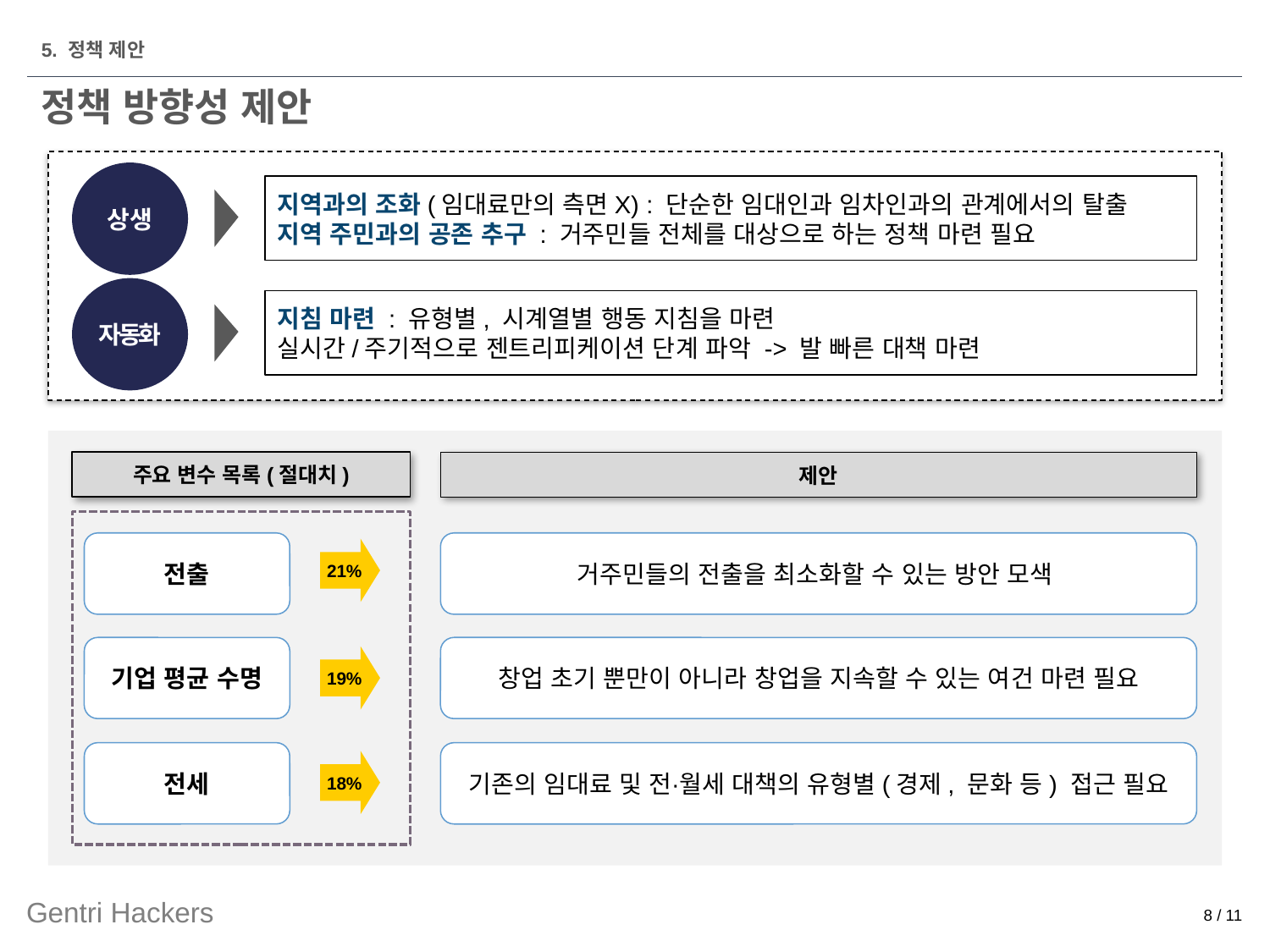

5. 정책 제안
# 정책 방향성 제안

상생
지역과의 조화(임대료만의 측면X) : 단순한 임대인과 임차인과의 관계에서의 탈출
지역 주민과의 공존 추구 : 거주민들 전체를 대상으로 하는 정책 마련 필요

자동화
지침 마련 : 유형별, 시계열별 행동 지침을 마련
실시간/주기적으로 젠트리피케이션 단계 파악 -> 발 빠른 대책 마련

주요 변수 목록(절대치)
제안

전출
거주민들의 전출을 최소화할 수 있는 방안 모색
21%
기업 평균 수명
창업 초기 뿐만이 아니라 창업을 지속할 수 있는 여건 마련 필요
19%
전세
기존의 임대료 및 전∙월세 대책의 유형별(경제, 문화 등) 접근 필요
18%